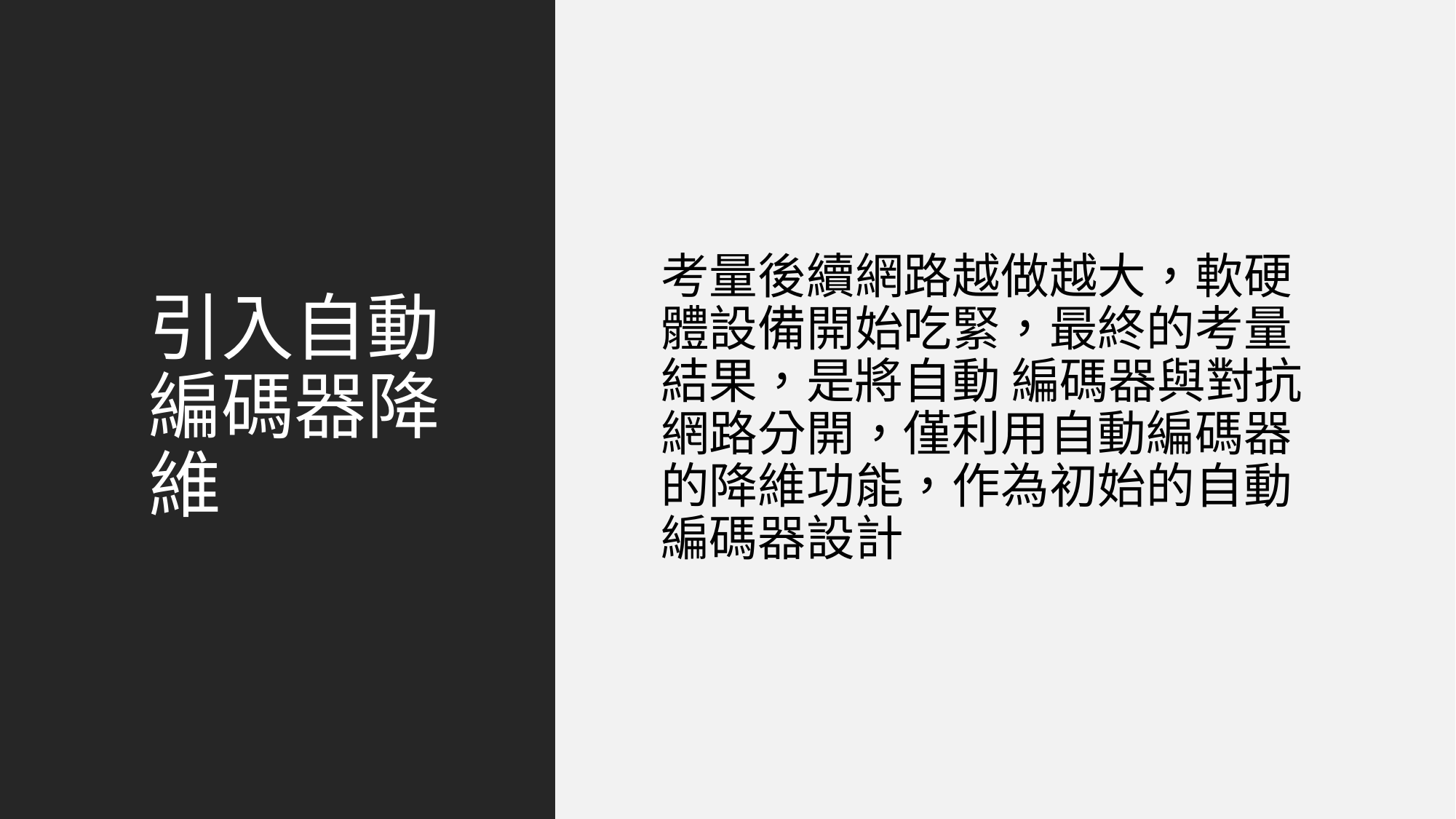

# 引入自動編碼器降維
考量後續網路越做越大，軟硬體設備開始吃緊，最終的考量結果，是將自動 編碼器與對抗網路分開，僅利用自動編碼器的降維功能，作為初始的自動編碼器設計